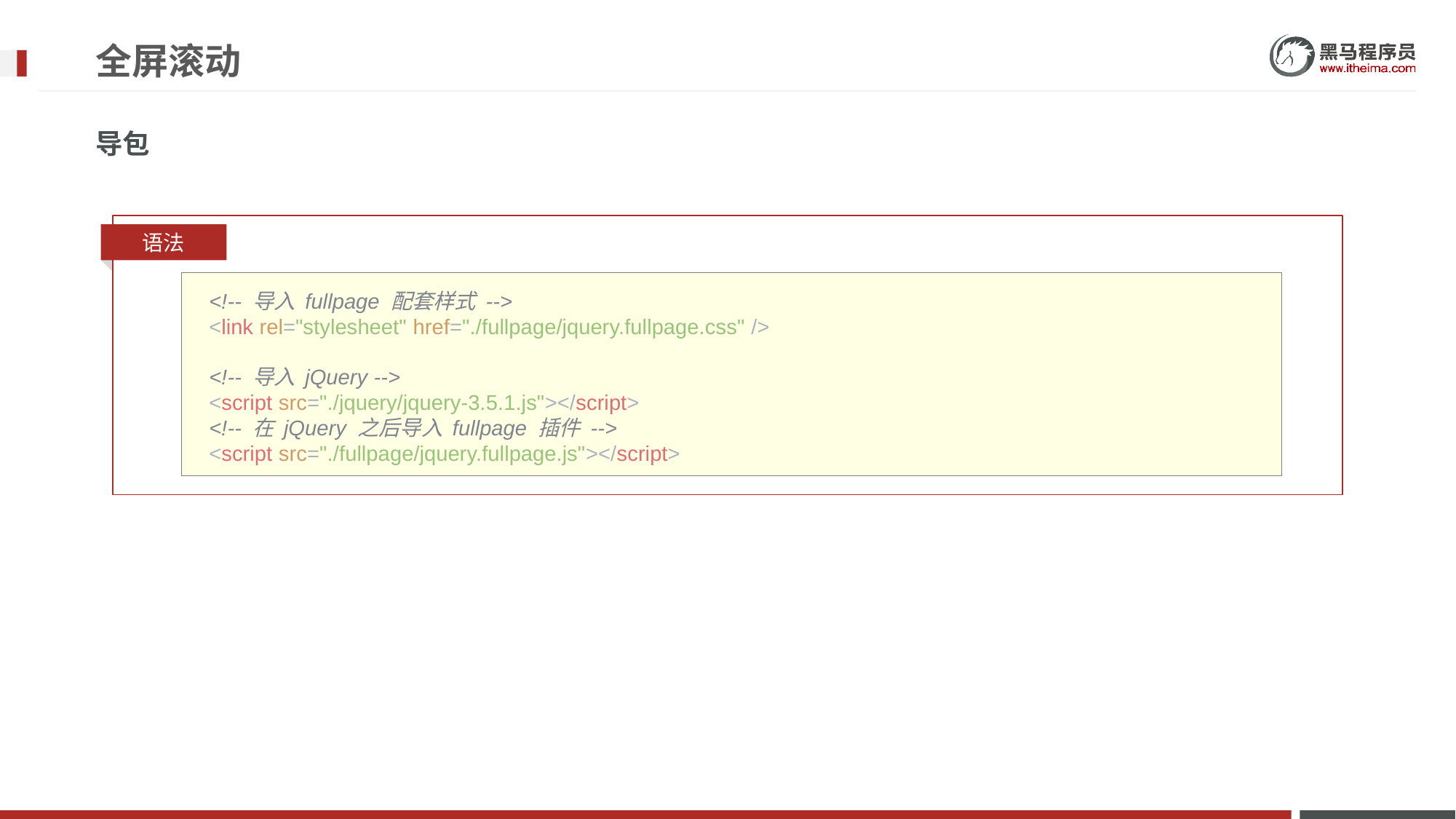

# 全屏滚动
导包

语法

    <!-- 导入 fullpage 配套样式 -->
    <link rel="stylesheet" href="./fullpage/jquery.fullpage.css" />

    <!-- 导入 jQuery -->
    <script src="./jquery/jquery-3.5.1.js"></script>
    <!-- 在 jQuery 之后导入 fullpage 插件 -->
    <script src="./fullpage/jquery.fullpage.js"></script>